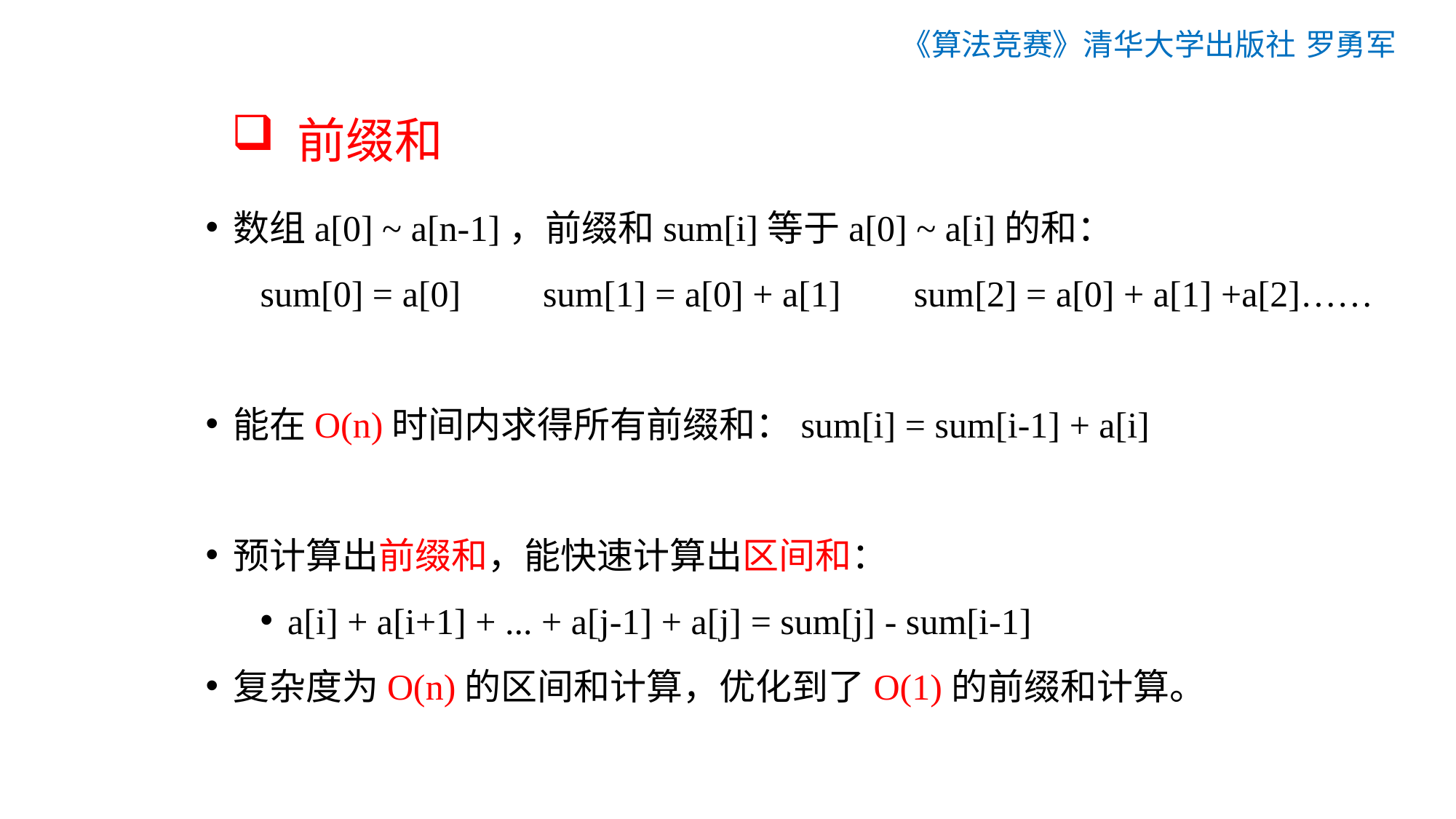

《算法竞赛》清华大学出版社 罗勇军
# 前缀和
数组a[0] ~ a[n-1]，前缀和sum[i]等于a[0] ~ a[i]的和：
sum[0] = a[0]         sum[1] = a[0] + a[1]        sum[2] = a[0] + a[1] +a[2]……

能在O(n)时间内求得所有前缀和：sum[i] = sum[i-1] + a[i]

预计算出前缀和，能快速计算出区间和：
a[i] + a[i+1] + ... + a[j-1] + a[j] = sum[j] - sum[i-1]
复杂度为O(n)的区间和计算，优化到了O(1)的前缀和计算。